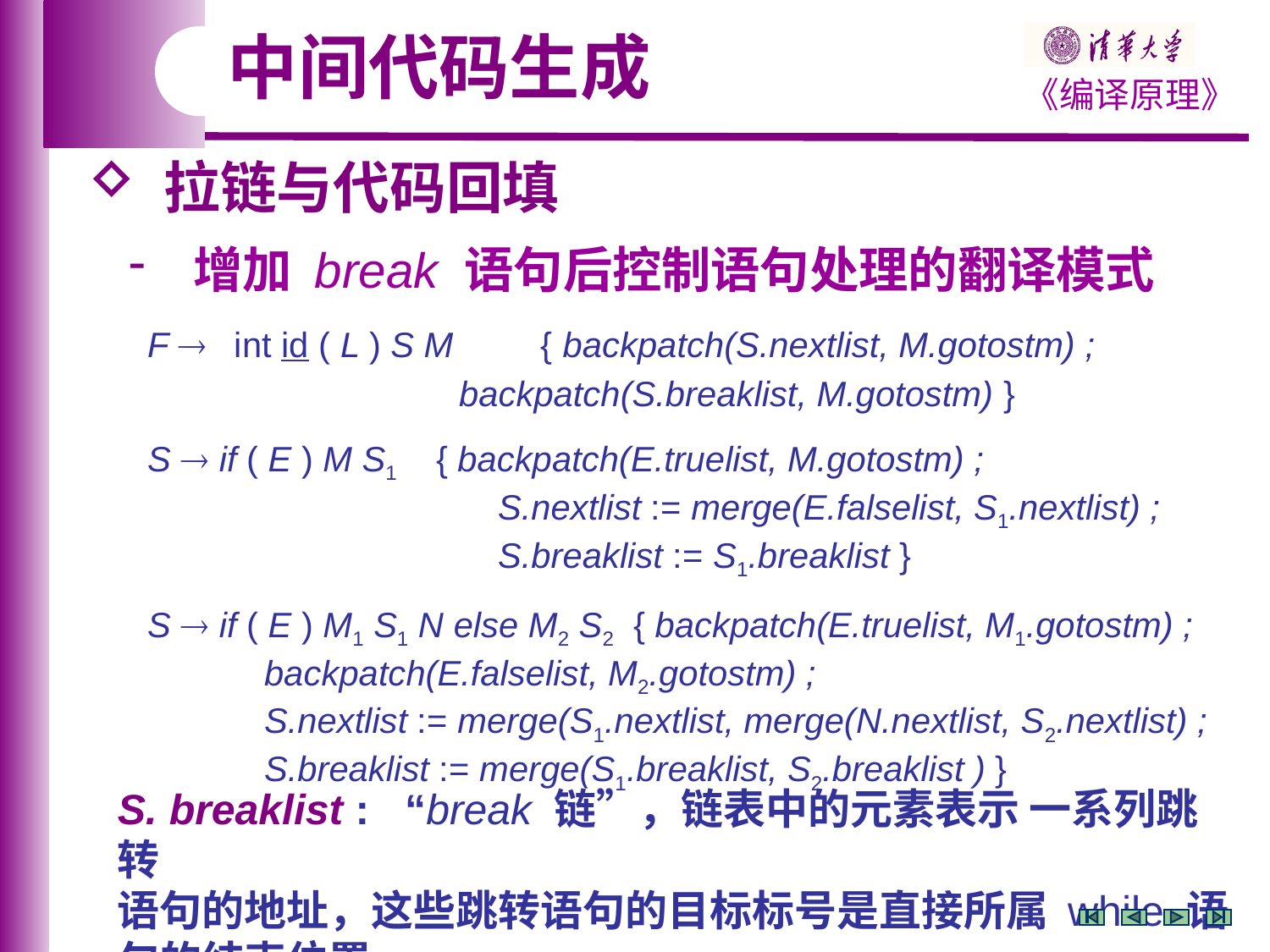

中间代码生成
 拉链与代码回填
  增加 break 语句后控制语句处理的翻译模式
F →  int id ( L ) S M         { backpatch(S.nextlist, M.gotostm) ;
                                backpatch(S.breaklist, M.gotostm) }

S → if ( E ) M S1    { backpatch(E.truelist, M.gotostm) ;
                                    S.nextlist := merge(E.falselist, S1.nextlist) ;
                                    S.breaklist := S1.breaklist }

S → if ( E ) M1 S1 N else M2 S2  { backpatch(E.truelist, M1.gotostm) ;
            backpatch(E.falselist, M2.gotostm) ;
            S.nextlist := merge(S1.nextlist, merge(N.nextlist, S2.nextlist) ;
            S.breaklist := merge(S1.breaklist, S2.breaklist ) }
S. breaklist :   “break 链”，链表中的元素表示 一系列跳转
语句的地址，这些跳转语句的目标标号是直接所属 while 语句的结束位置